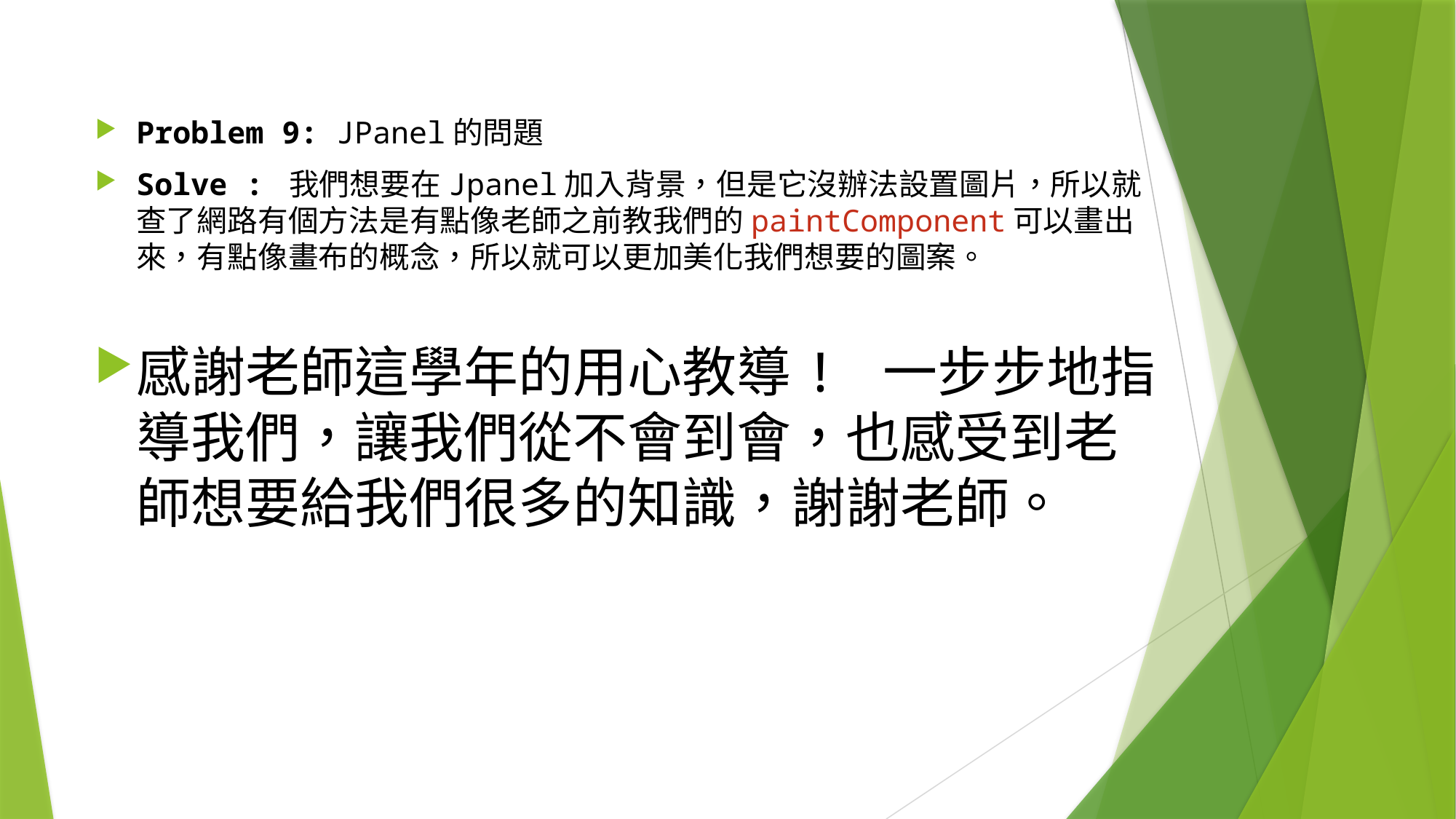

Problem 9: JPanel的問題
Solve : 我們想要在Jpanel加入背景，但是它沒辦法設置圖片，所以就查了網路有個方法是有點像老師之前教我們的paintComponent可以畫出來，有點像畫布的概念，所以就可以更加美化我們想要的圖案。

感謝老師這學年的用心教導! 一步步地指導我們，讓我們從不會到會，也感受到老師想要給我們很多的知識，謝謝老師。